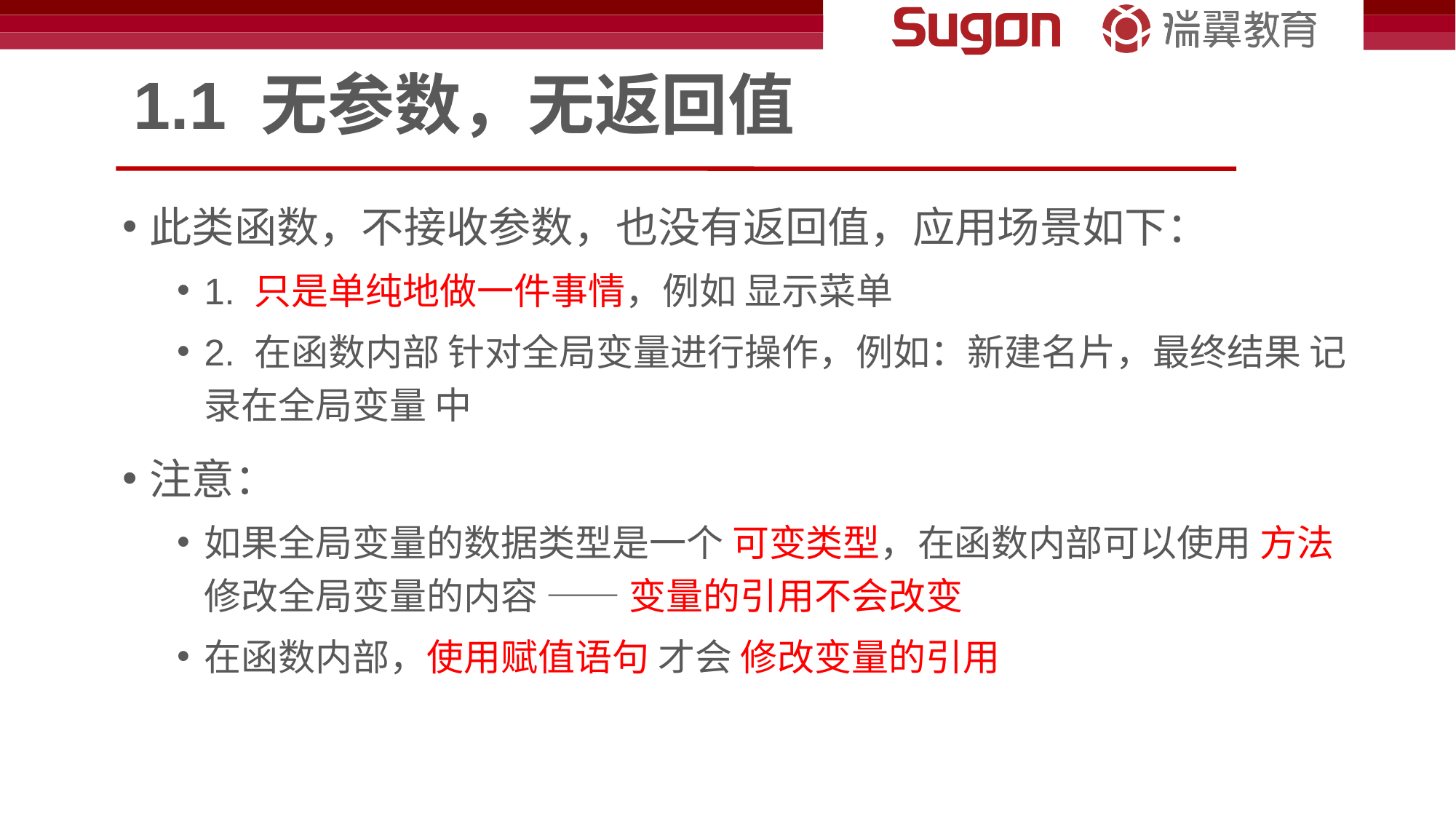

# 1.1 无参数，无返回值
此类函数，不接收参数，也没有返回值，应用场景如下：
1. 只是单纯地做一件事情，例如 显示菜单
2. 在函数内部 针对全局变量进行操作，例如：新建名片，最终结果 记录在全局变量 中
注意：
如果全局变量的数据类型是一个 可变类型，在函数内部可以使用 方法 修改全局变量的内容 —— 变量的引用不会改变
在函数内部，使用赋值语句 才会 修改变量的引用